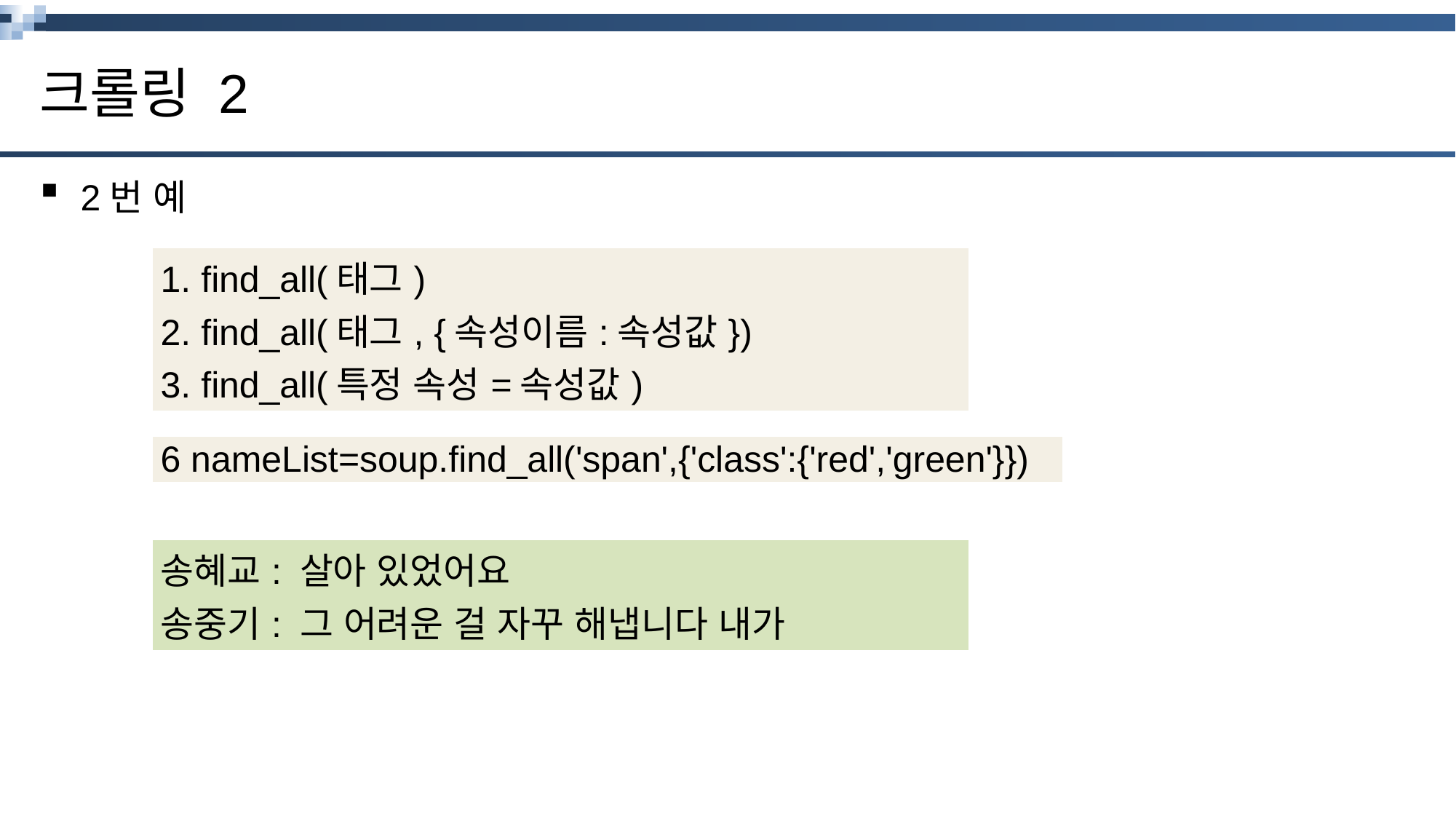

# 크롤링 2
2번 예
| 1. find\_all(태그) 2. find\_all(태그, {속성이름:속성값}) 3. find\_all(특정 속성=속성값) |
| --- |
| 6 nameList=soup.find\_all('span',{'class':{'red','green'}}) |
| --- |
| 송혜교: 살아 있었어요 송중기: 그 어려운 걸 자꾸 해냅니다 내가 |
| --- |